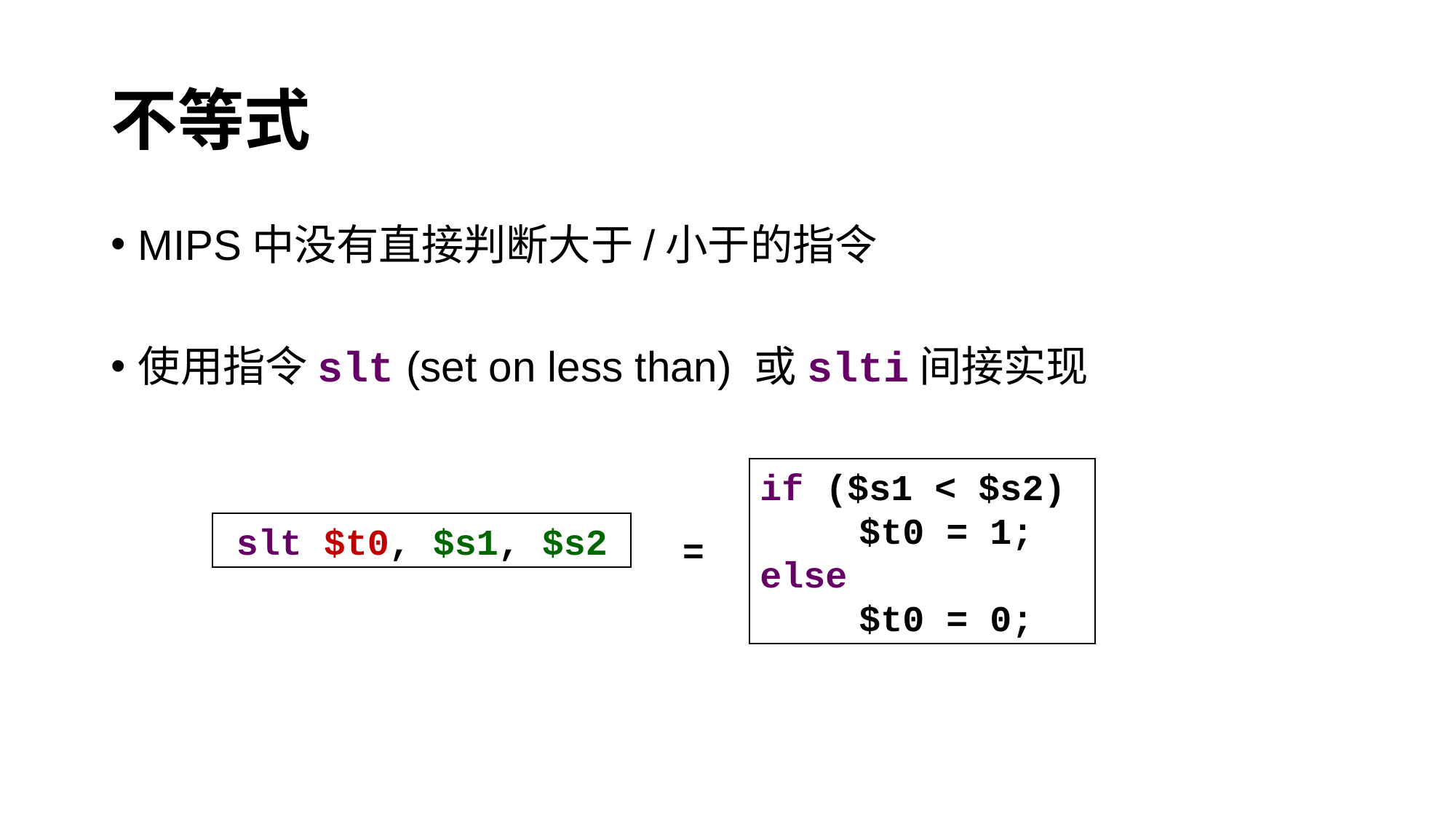

# 不等式
MIPS中没有直接判断大于/小于的指令

使用指令slt (set on less than) 或slti间接实现
if ($s1 < $s2)
	  $t0 = 1;
else
	  $t0 = 0;
=
slt $t0, $s1, $s2